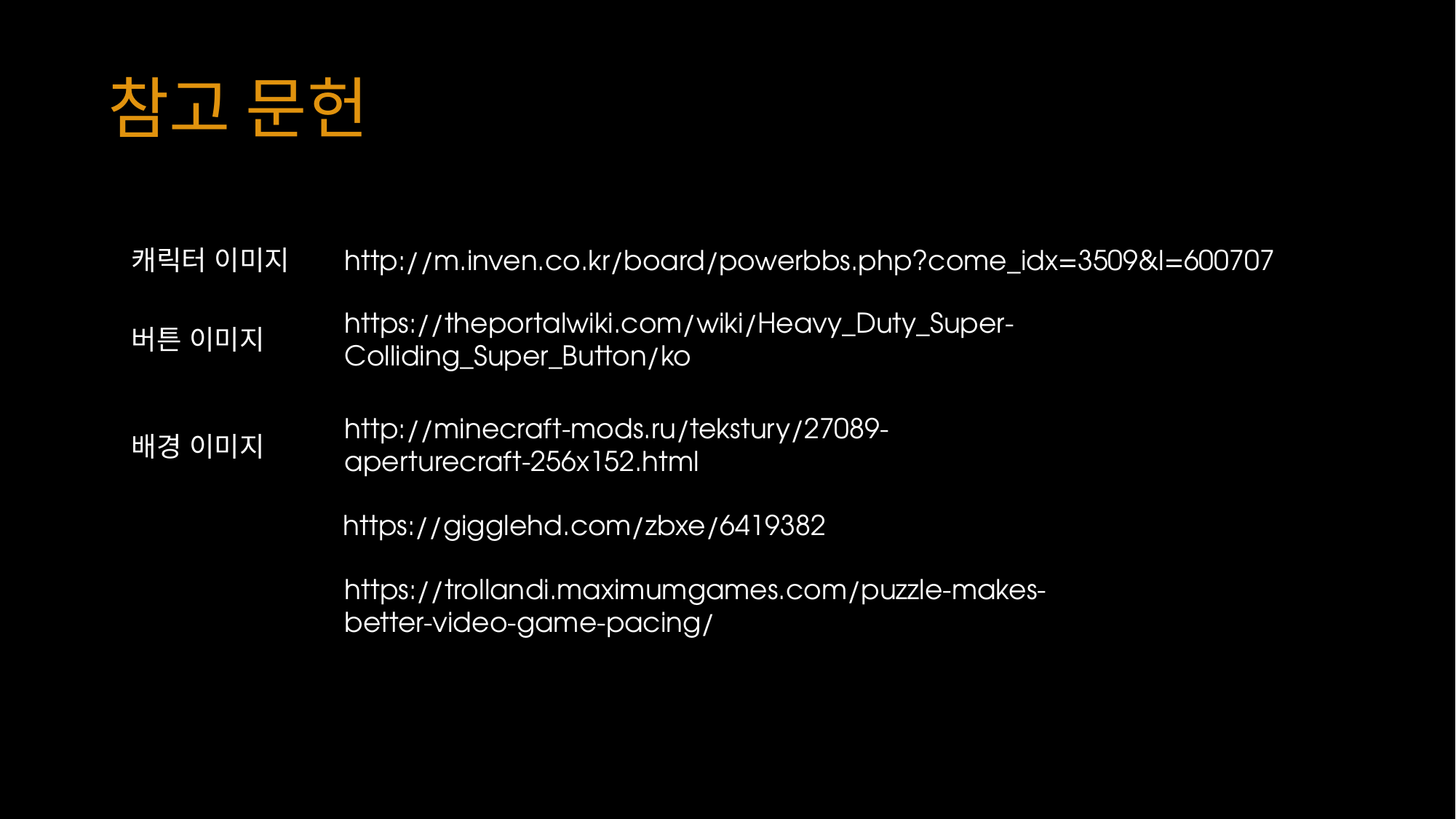

참고 문헌
캐릭터 이미지
http://m.inven.co.kr/board/powerbbs.php?come_idx=3509&l=600707
https://theportalwiki.com/wiki/Heavy_Duty_Super-Colliding_Super_Button/ko
버튼 이미지
http://minecraft-mods.ru/tekstury/27089-aperturecraft-256x152.html
배경 이미지
https://gigglehd.com/zbxe/6419382
https://trollandi.maximumgames.com/puzzle-makes-better-video-game-pacing/